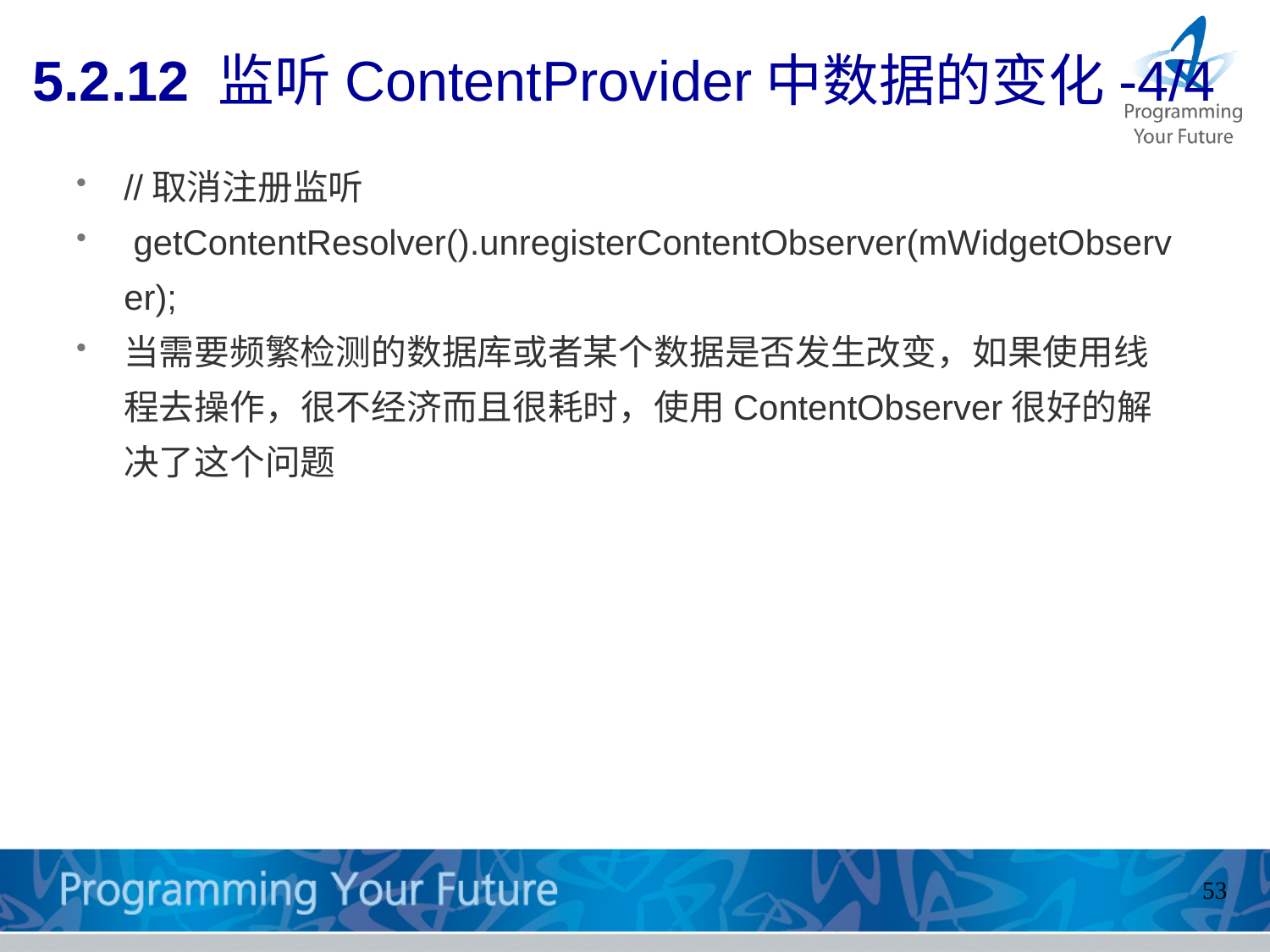

# 5.2.12 监听ContentProvider中数据的变化-4/4
//取消注册监听
 getContentResolver().unregisterContentObserver(mWidgetObserver);
当需要频繁检测的数据库或者某个数据是否发生改变，如果使用线程去操作，很不经济而且很耗时，使用ContentObserver很好的解决了这个问题